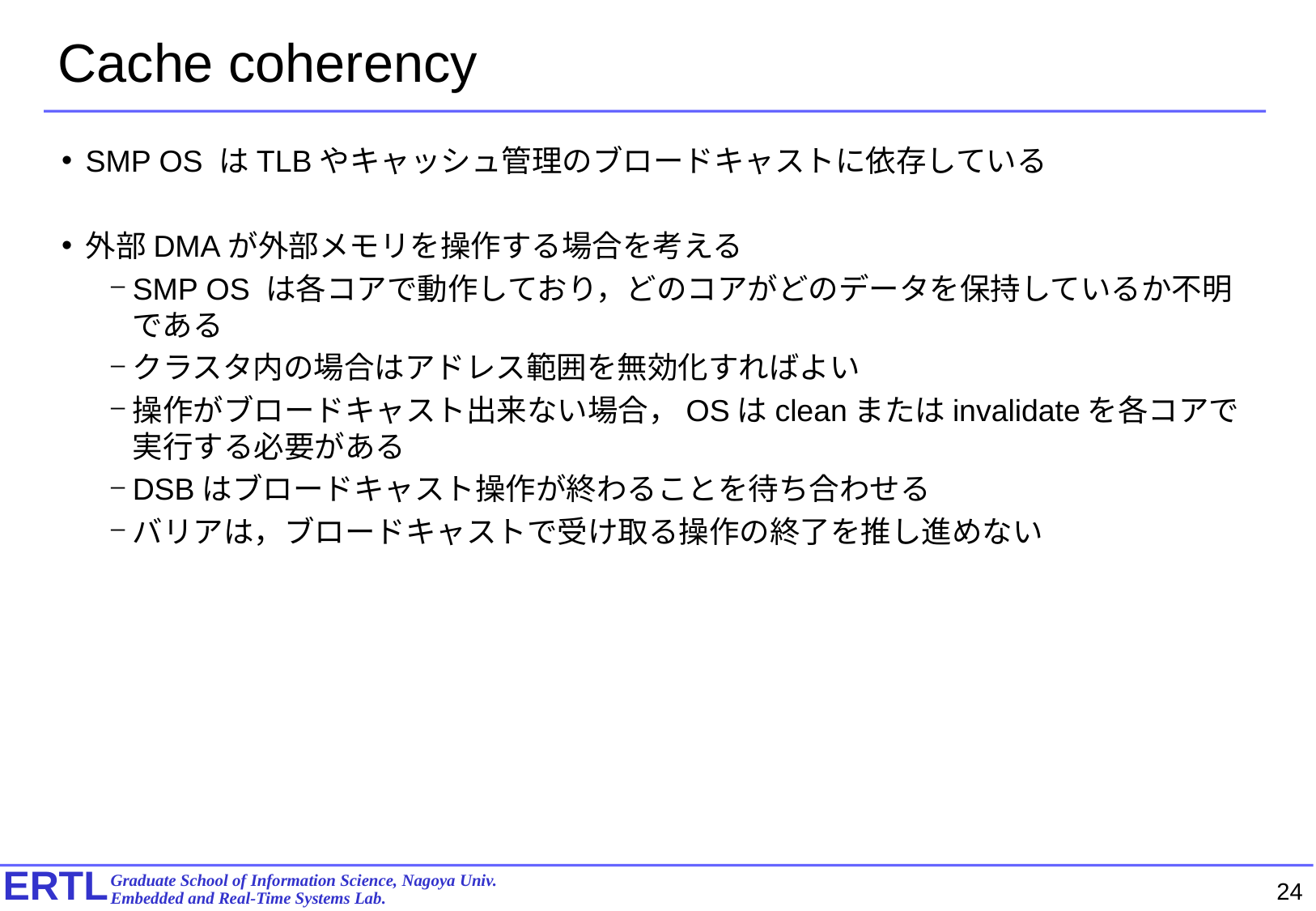

# Cache coherency
SMP OS はTLBやキャッシュ管理のブロードキャストに依存している

外部DMAが外部メモリを操作する場合を考える
SMP OS は各コアで動作しており，どのコアがどのデータを保持しているか不明である
クラスタ内の場合はアドレス範囲を無効化すればよい
操作がブロードキャスト出来ない場合，OSはcleanまたはinvalidateを各コアで実行する必要がある
DSBはブロードキャスト操作が終わることを待ち合わせる
バリアは，ブロードキャストで受け取る操作の終了を推し進めない

24